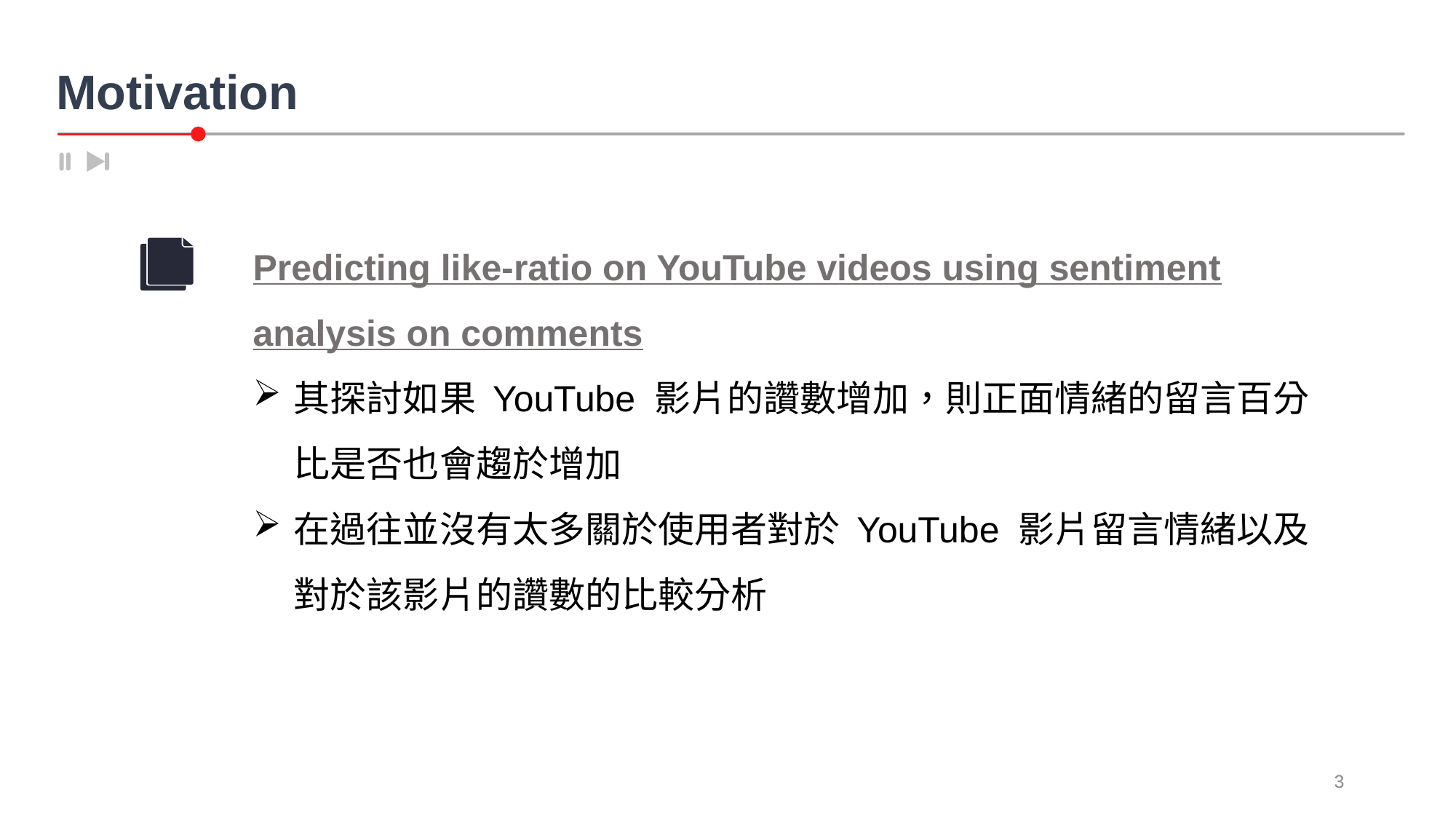

Motivation

Predicting like-ratio on YouTube videos using sentiment analysis on comments
其探討如果 YouTube 影片的讚數增加，則正面情緒的留言百分比是否也會趨於增加
在過往並沒有太多關於使用者對於 YouTube 影片留言情緒以及對於該影片的讚數的比較分析

3